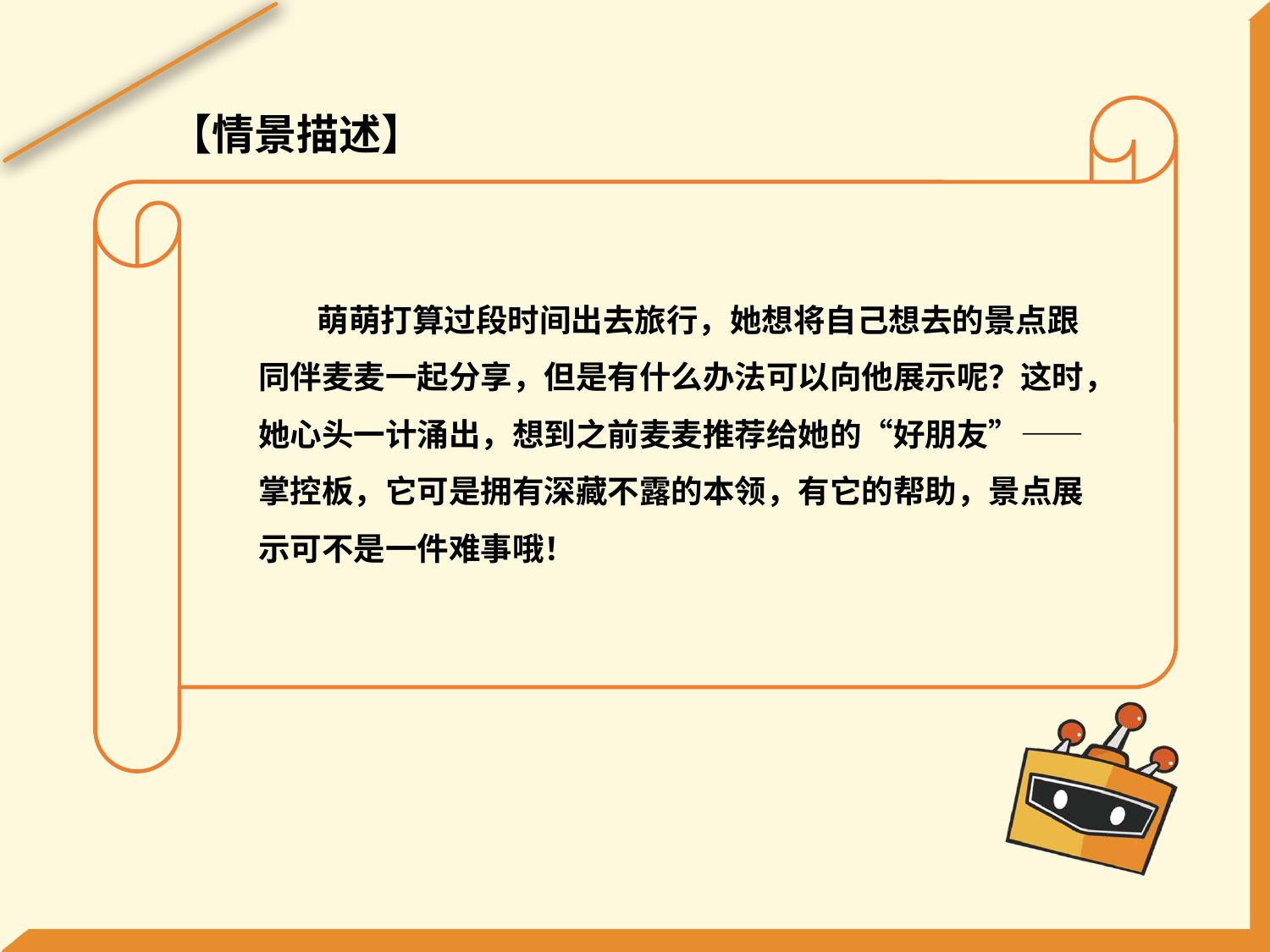

【情景描述】
  萌萌打算过段时间出去旅行，她想将自己想去的景点跟同伴麦麦一起分享，但是有什么办法可以向他展示呢？这时，她心头一计涌出，想到之前麦麦推荐给她的“好朋友”——掌控板，它可是拥有深藏不露的本领，有它的帮助，景点展示可不是一件难事哦！